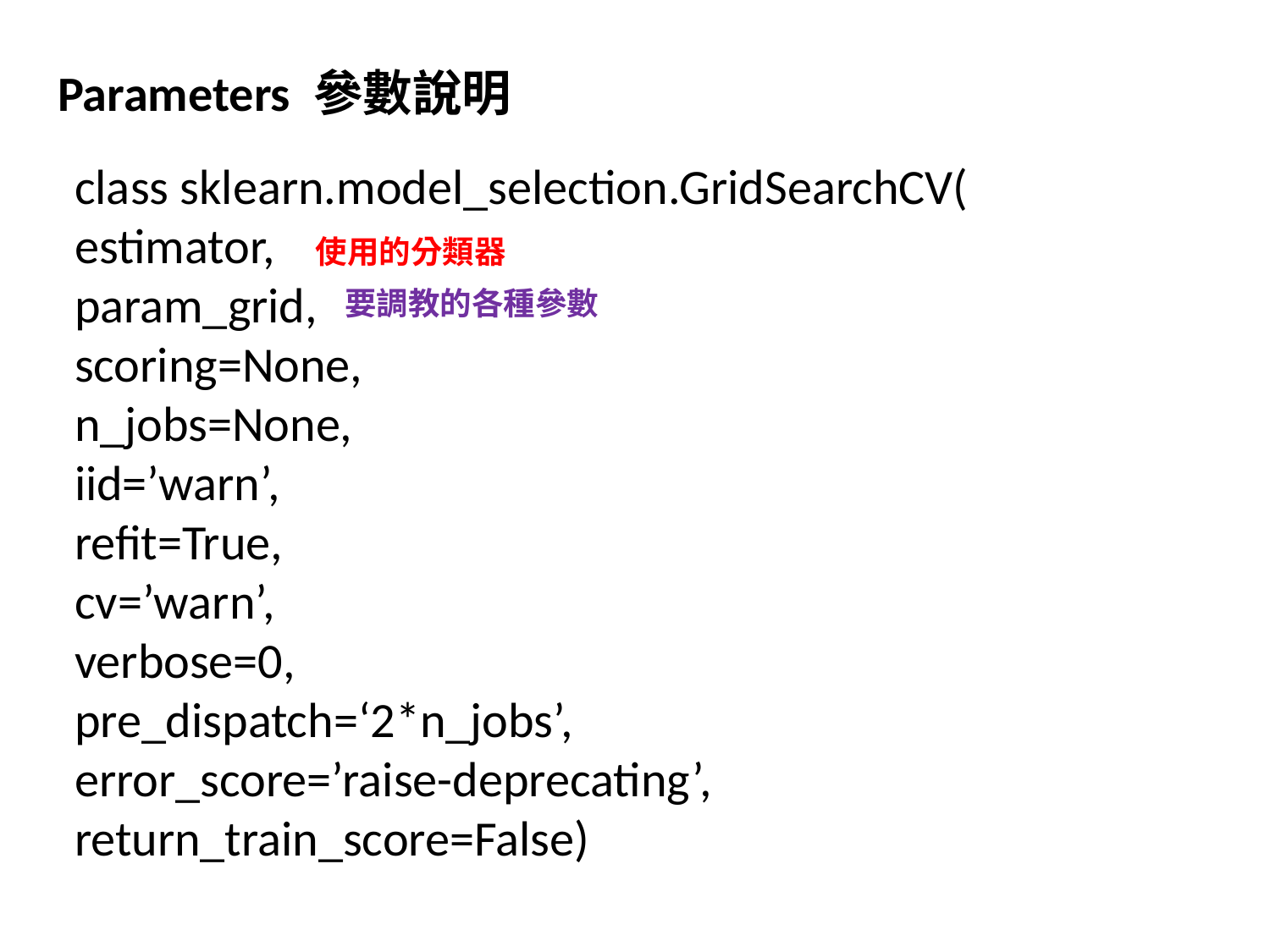

Parameters 參數說明
class sklearn.model_selection.GridSearchCV(
estimator,
param_grid,
scoring=None,
n_jobs=None,
iid=’warn’,
refit=True,
cv=’warn’,
verbose=0,
pre_dispatch=‘2*n_jobs’,
error_score=’raise-deprecating’, return_train_score=False)
使用的分類器
要調教的各種參數